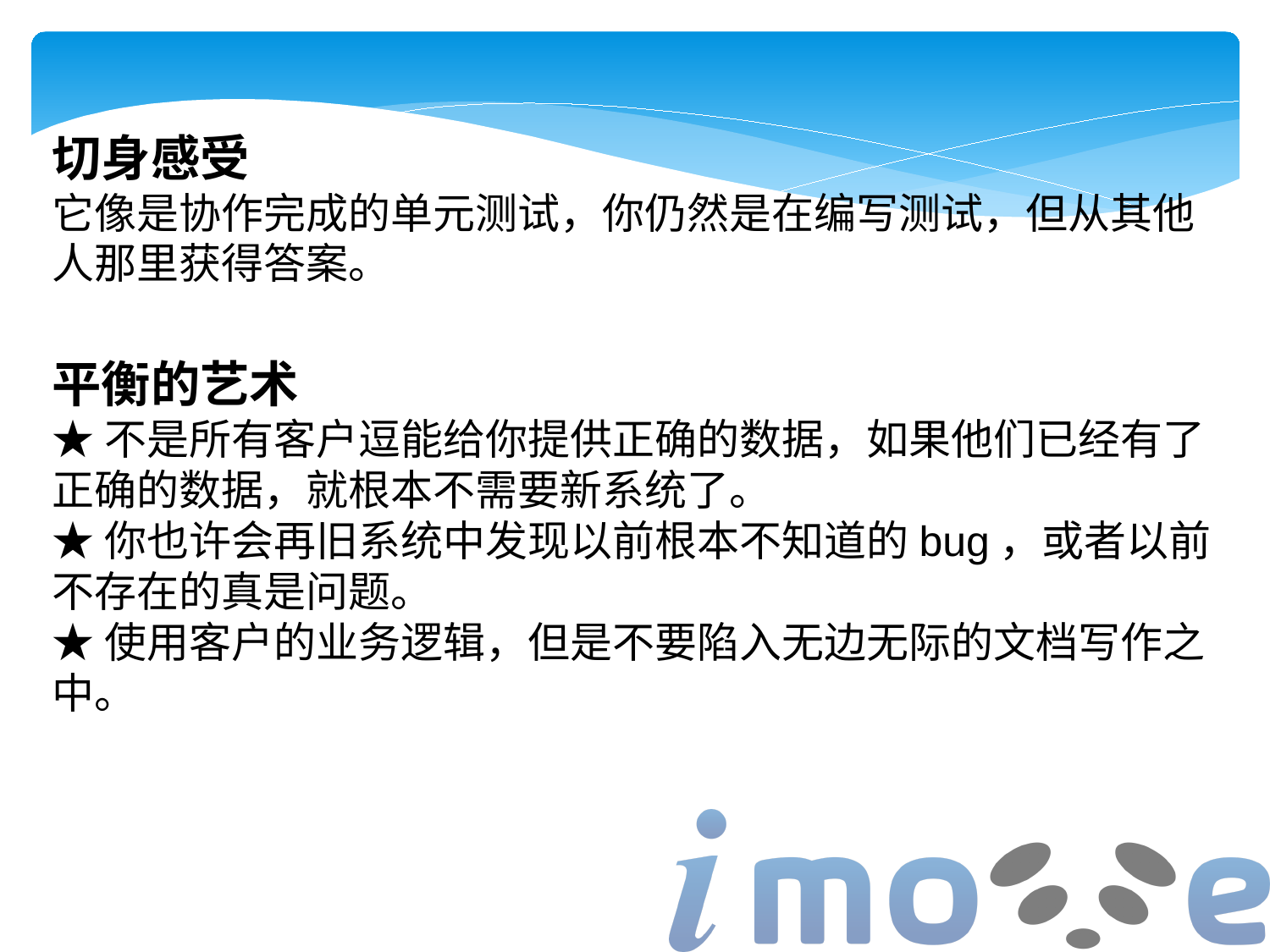

切身感受
它像是协作完成的单元测试，你仍然是在编写测试，但从其他人那里获得答案。
平衡的艺术
★不是所有客户逗能给你提供正确的数据，如果他们已经有了正确的数据，就根本不需要新系统了。
★你也许会再旧系统中发现以前根本不知道的bug，或者以前不存在的真是问题。
★使用客户的业务逻辑，但是不要陷入无边无际的文档写作之中。